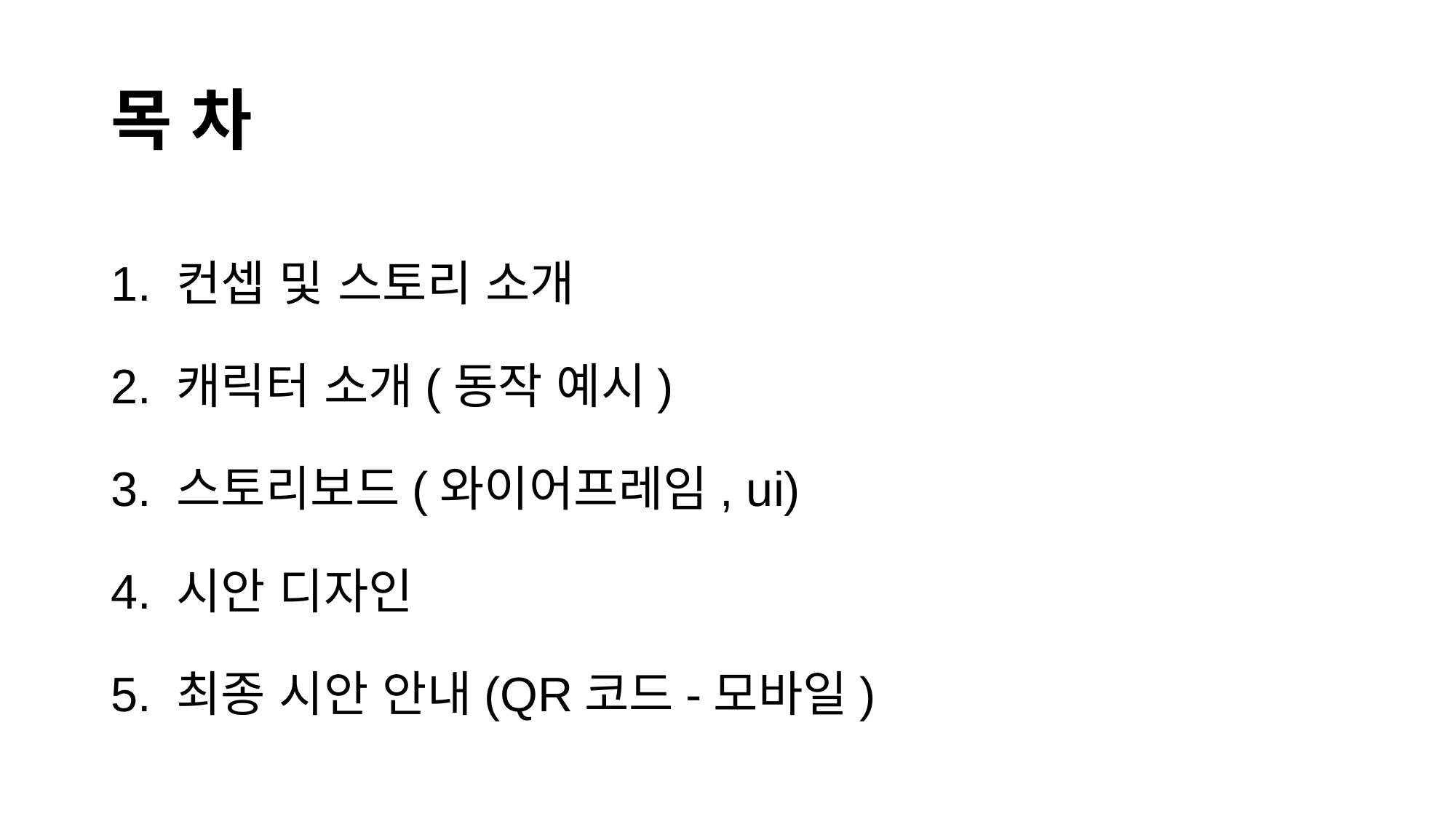

# 목 차
1. 컨셉 및 스토리 소개
2. 캐릭터 소개(동작 예시)
3. 스토리보드(와이어프레임, ui)
4. 시안 디자인
5. 최종 시안 안내(QR코드-모바일)